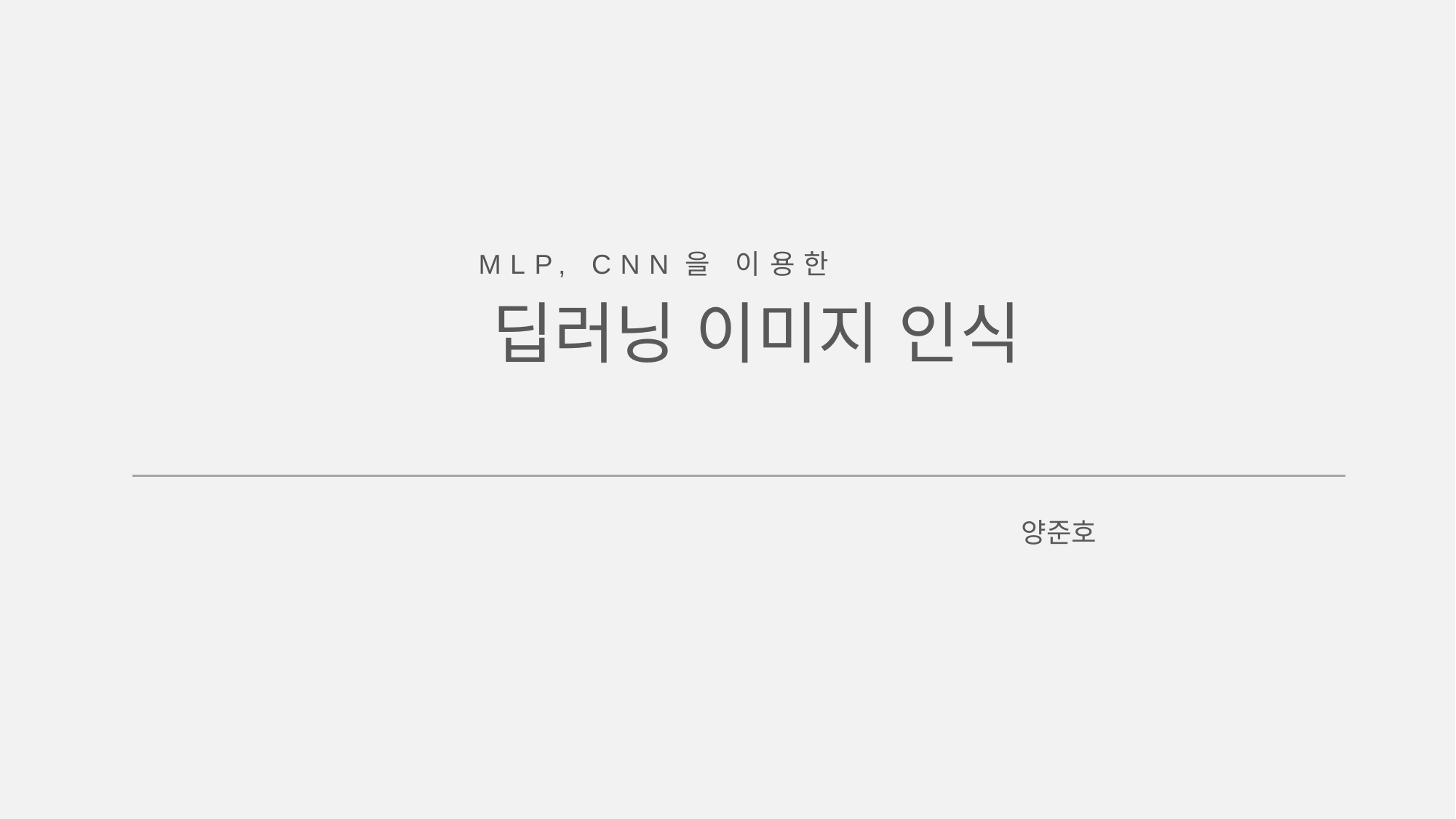

MLP, CNN을 이용한

딥러닝 이미지 인식
양준호